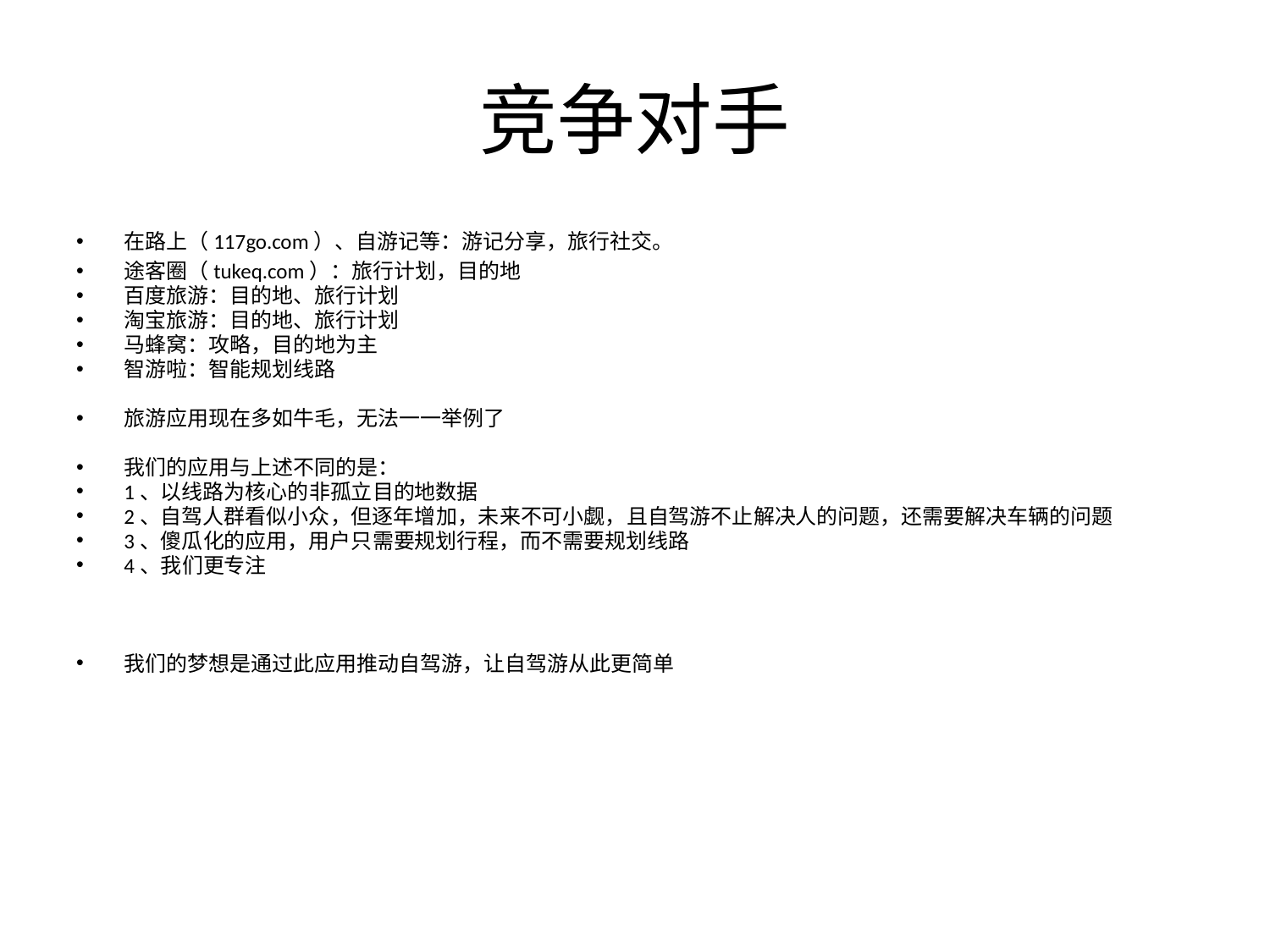

# 竞争对手
在路上（117go.com）、自游记等：游记分享，旅行社交。
途客圈（tukeq.com）：旅行计划，目的地
百度旅游：目的地、旅行计划
淘宝旅游：目的地、旅行计划
马蜂窝：攻略，目的地为主
智游啦：智能规划线路

旅游应用现在多如牛毛，无法一一举例了

我们的应用与上述不同的是：
1、以线路为核心的非孤立目的地数据
2、自驾人群看似小众，但逐年增加，未来不可小觑，且自驾游不止解决人的问题，还需要解决车辆的问题
3、傻瓜化的应用，用户只需要规划行程，而不需要规划线路
4、我们更专注

我们的梦想是通过此应用推动自驾游，让自驾游从此更简单